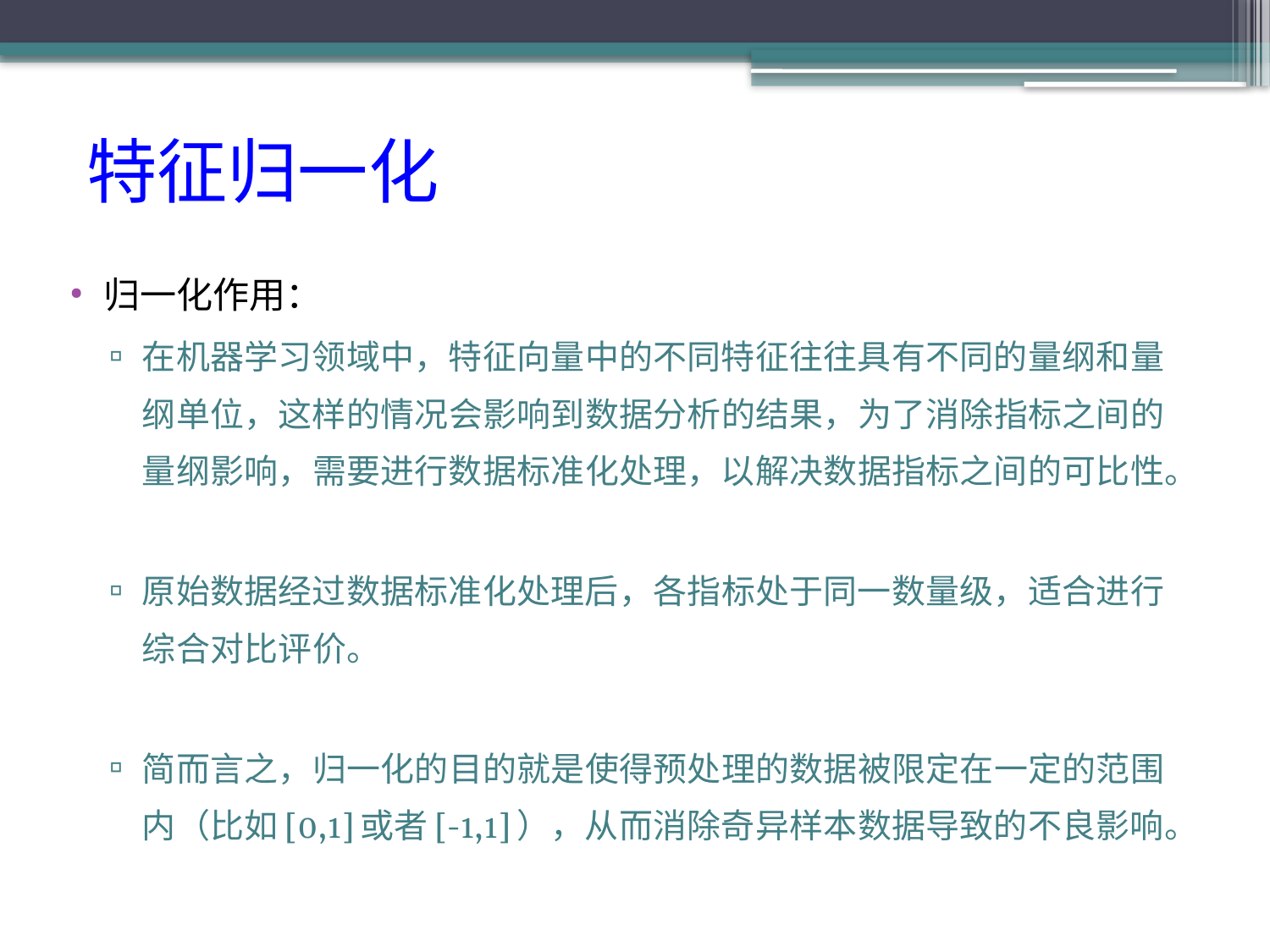

# 特征归一化
归一化作用：
在机器学习领域中，特征向量中的不同特征往往具有不同的量纲和量纲单位，这样的情况会影响到数据分析的结果，为了消除指标之间的量纲影响，需要进行数据标准化处理，以解决数据指标之间的可比性。

原始数据经过数据标准化处理后，各指标处于同一数量级，适合进行综合对比评价。

简而言之，归一化的目的就是使得预处理的数据被限定在一定的范围内（比如[0,1]或者[-1,1]），从而消除奇异样本数据导致的不良影响。